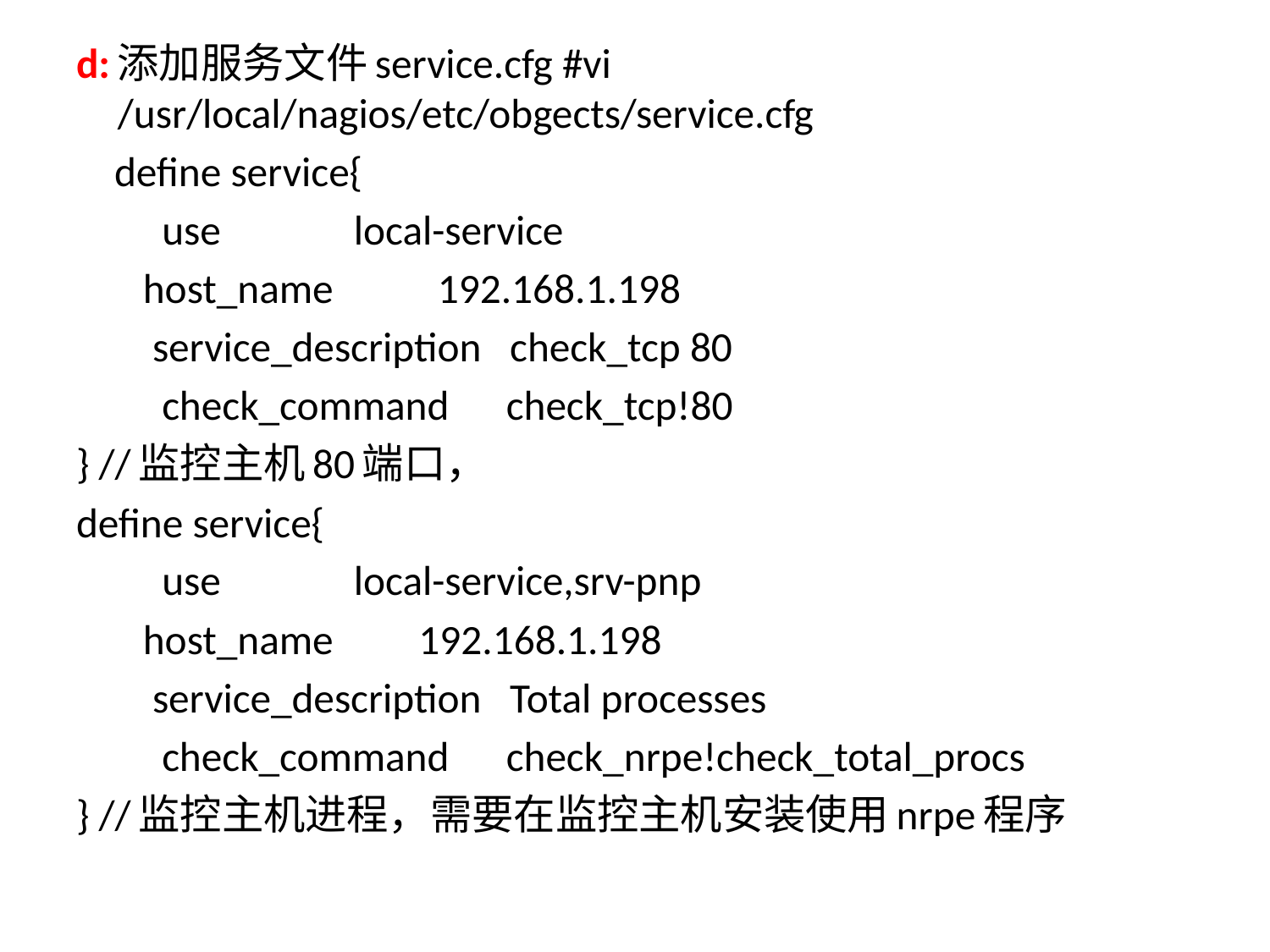

d:添加服务文件service.cfg #vi /usr/local/nagios/etc/obgects/service.cfg
    define service{
         use              local-service
       host_name           192.168.1.198
        service_description   check_tcp 80
         check_command      check_tcp!80
} //监控主机80端口，
define service{
         use              local-service,srv-pnp
       host_name         192.168.1.198
        service_description   Total processes
         check_command      check_nrpe!check_total_procs
} //监控主机进程，需要在监控主机安装使用nrpe程序
#